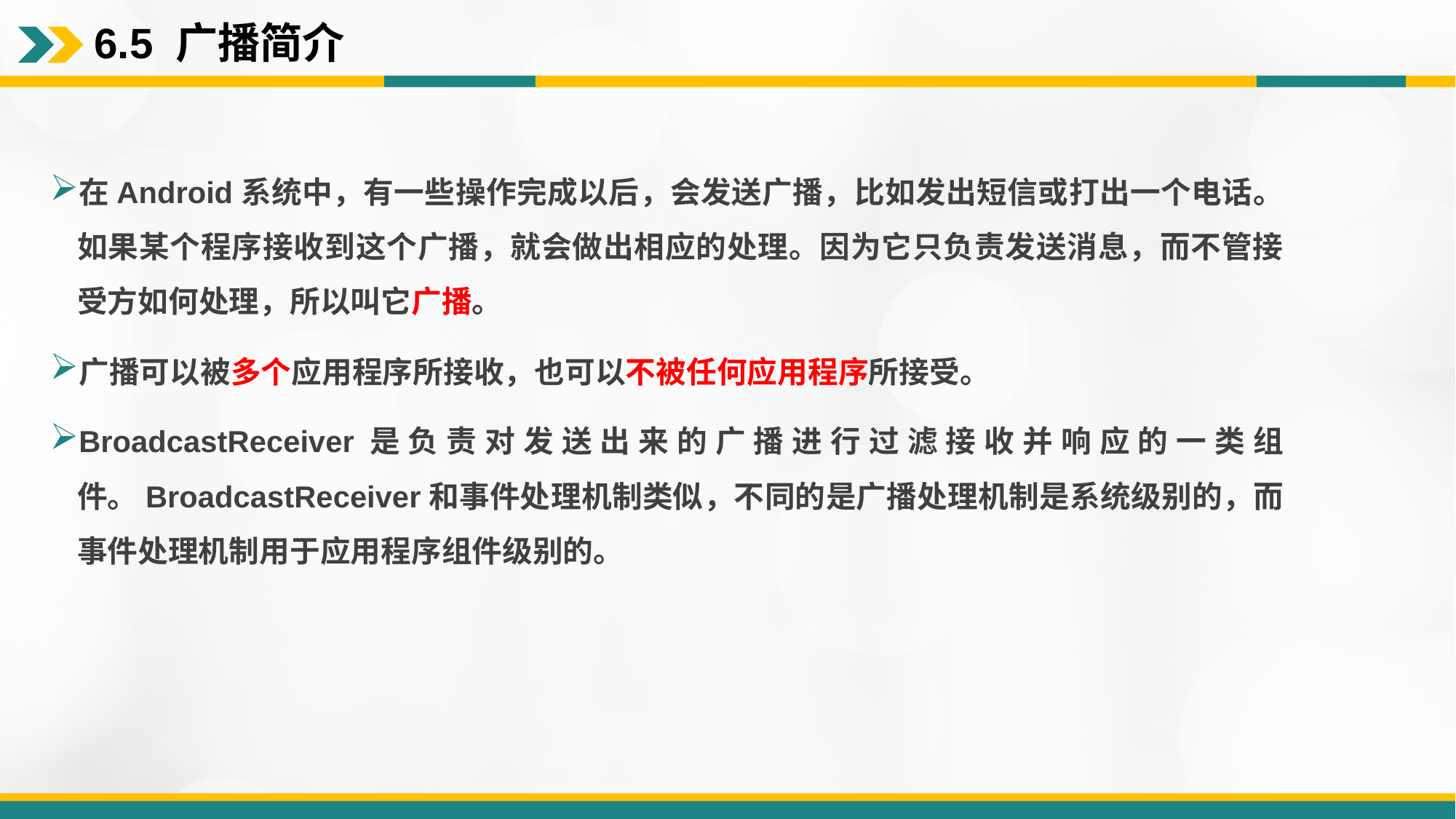

# 6.5 广播简介
在Android系统中，有一些操作完成以后，会发送广播，比如发出短信或打出一个电话。如果某个程序接收到这个广播，就会做出相应的处理。因为它只负责发送消息，而不管接受方如何处理，所以叫它广播。
广播可以被多个应用程序所接收，也可以不被任何应用程序所接受。
BroadcastReceiver是负责对发送出来的广播进行过滤接收并响应的一类组件。BroadcastReceiver和事件处理机制类似，不同的是广播处理机制是系统级别的，而事件处理机制用于应用程序组件级别的。